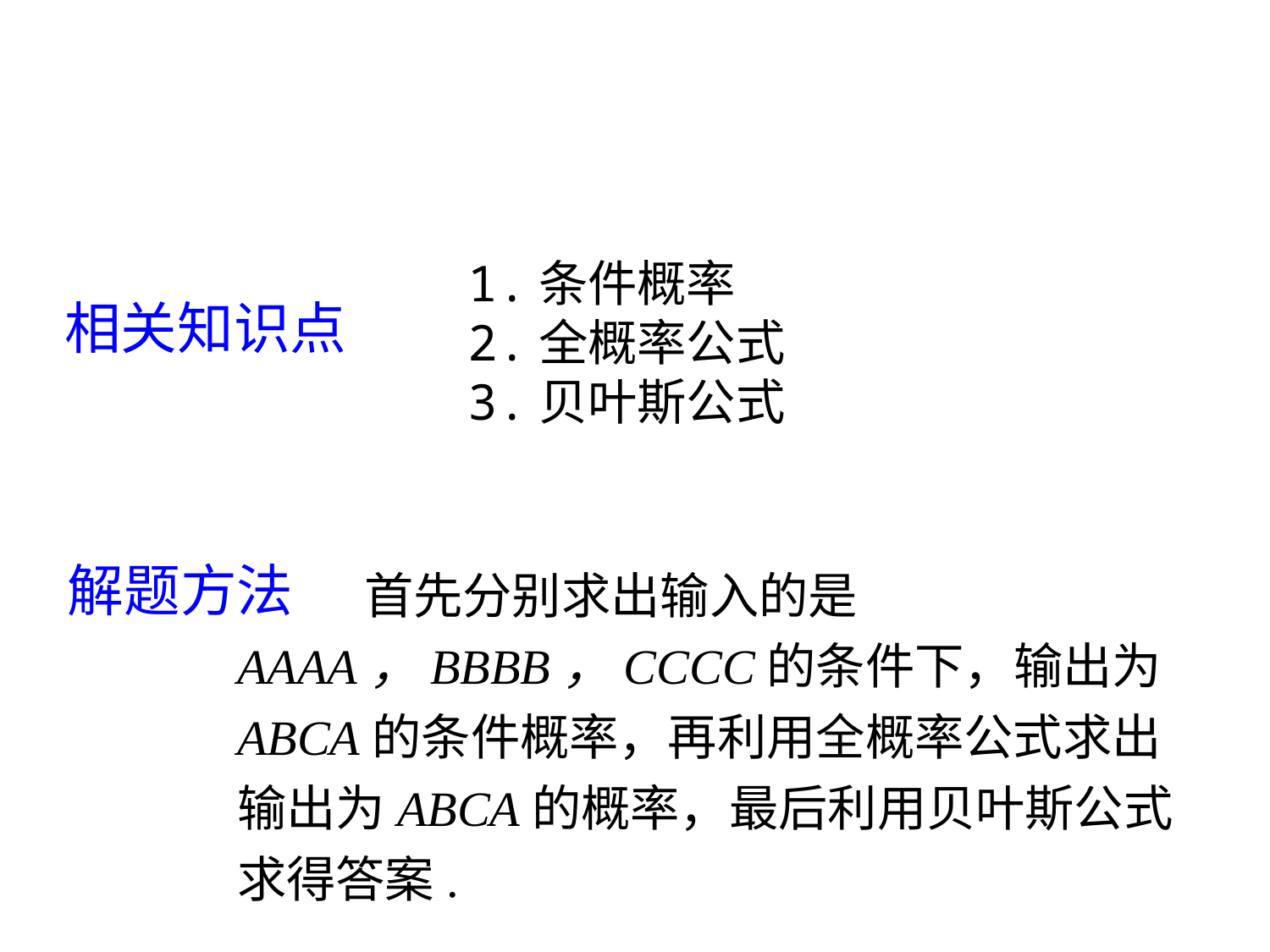

1.条件概率
2.全概率公式
3.贝叶斯公式
# 相关知识点
解题方法
	首先分别求出输入的是AAAA，BBBB，CCCC的条件下，输出为ABCA的条件概率，再利用全概率公式求出输出为ABCA的概率，最后利用贝叶斯公式求得答案.